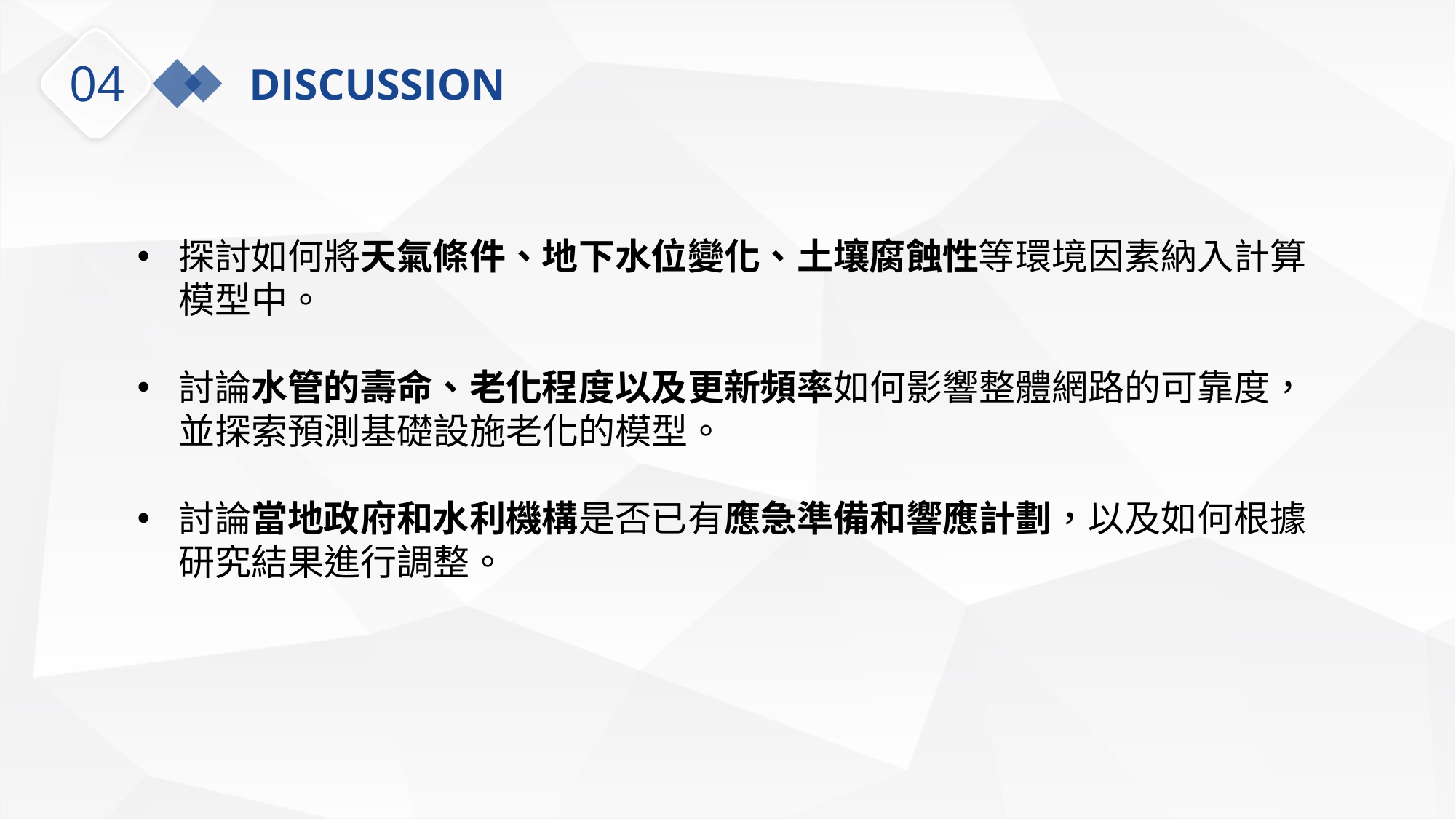

04
DISCUSSION

探討如何將天氣條件、地下水位變化、土壤腐蝕性等環境因素納入計算模型中。

討論水管的壽命、老化程度以及更新頻率如何影響整體網路的可靠度，並探索預測基礎設施老化的模型。

討論當地政府和水利機構是否已有應急準備和響應計劃，以及如何根據研究結果進行調整。